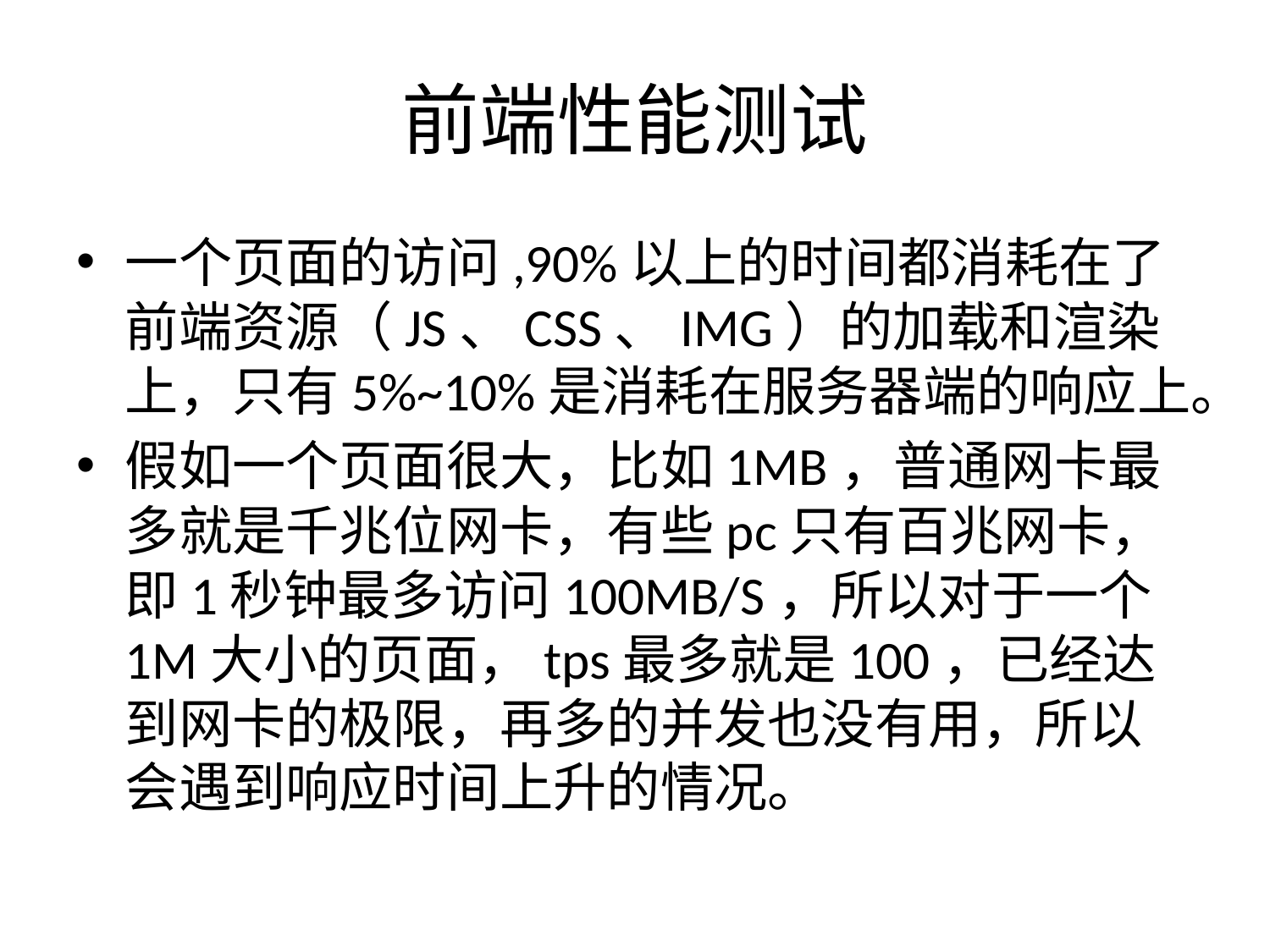

# 前端性能测试
一个页面的访问,90%以上的时间都消耗在了前端资源（JS、CSS、IMG）的加载和渲染上，只有5%~10%是消耗在服务器端的响应上。
假如一个页面很大，比如1MB，普通网卡最多就是千兆位网卡，有些pc只有百兆网卡，即1秒钟最多访问100MB/S，所以对于一个1M大小的页面，tps最多就是100，已经达到网卡的极限，再多的并发也没有用，所以会遇到响应时间上升的情况。